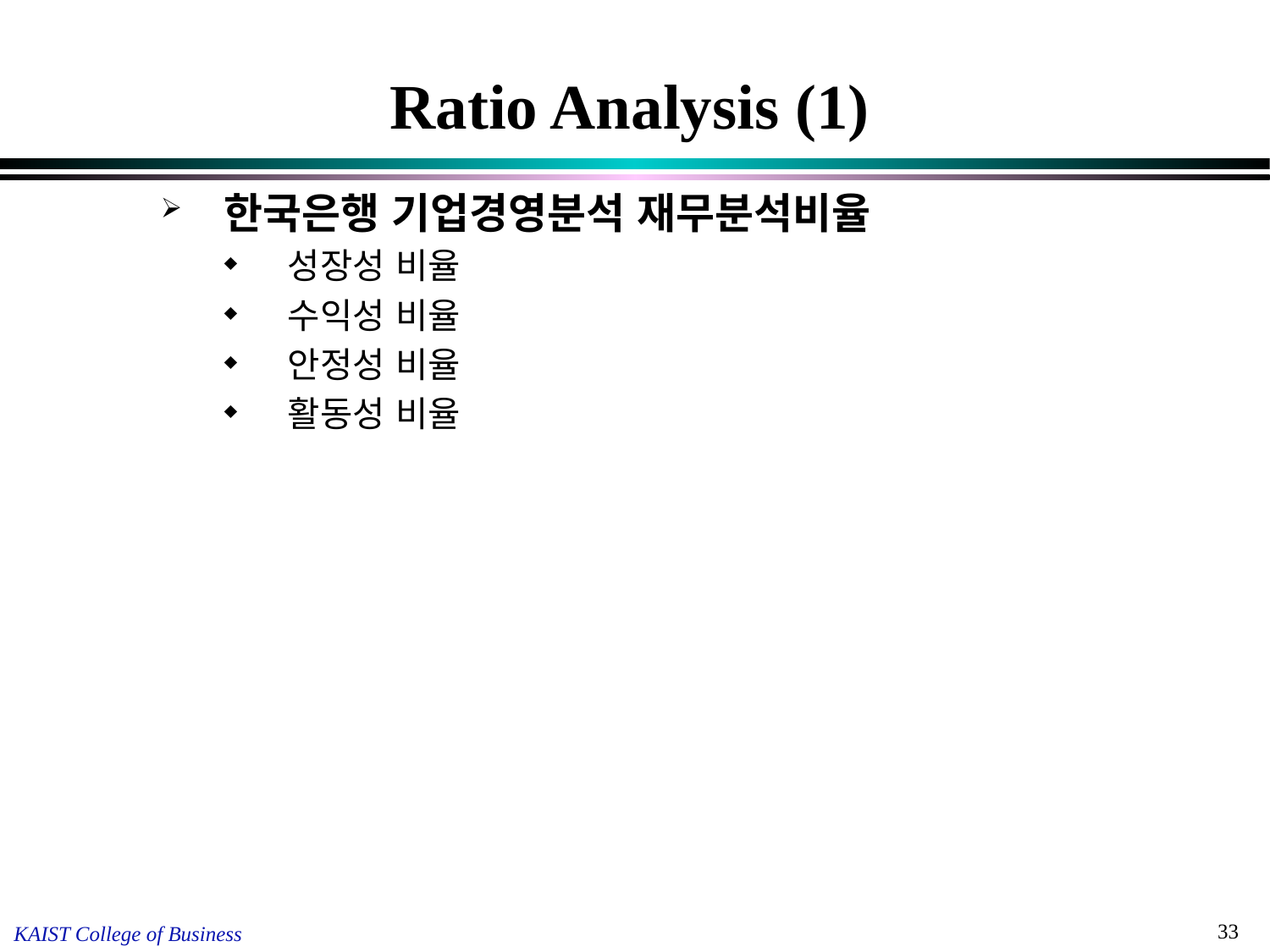

# Ratio Analysis (1)
한국은행 기업경영분석 재무분석비율
성장성 비율
수익성 비율
안정성 비율
활동성 비율